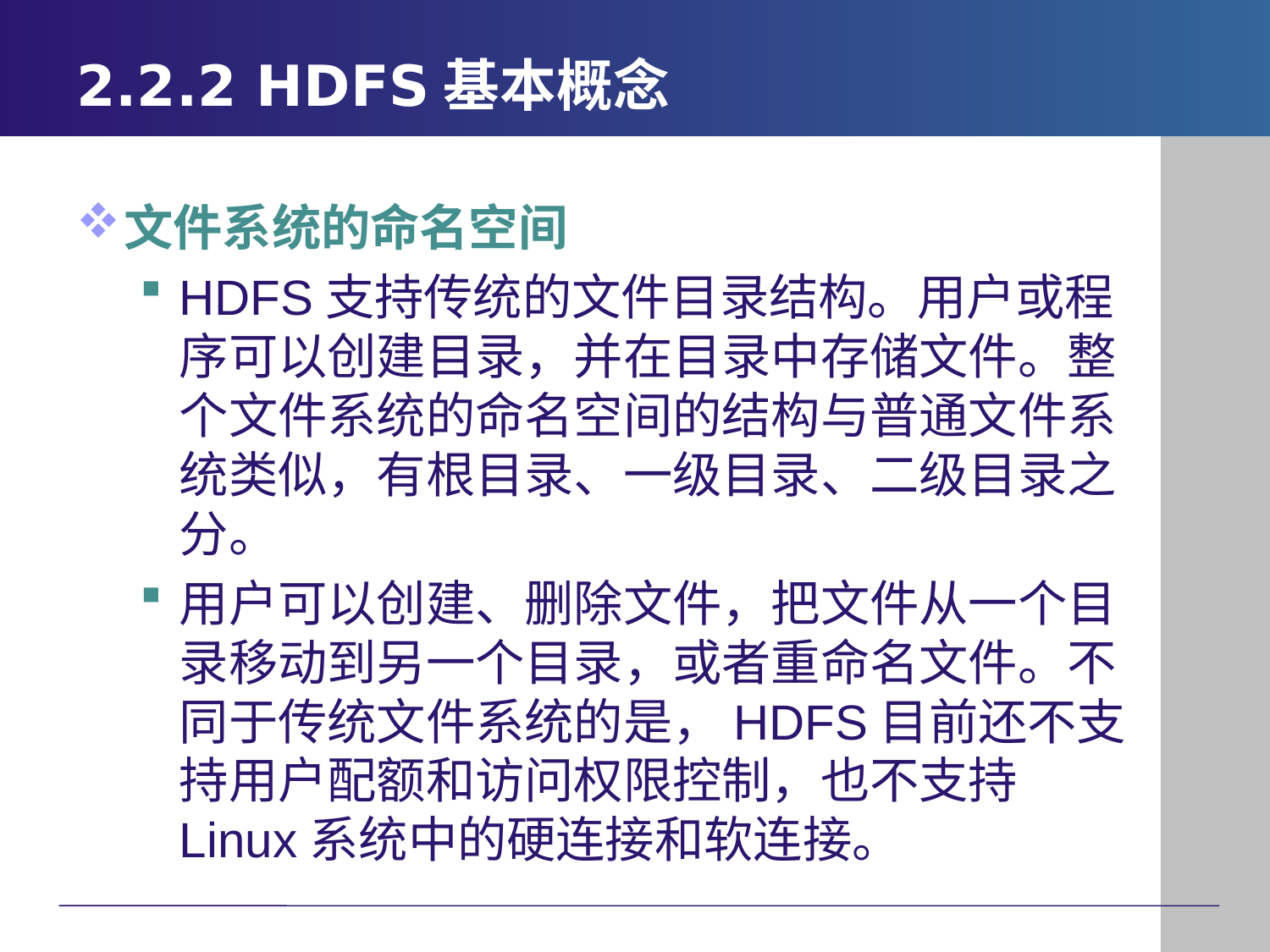

# 2.2.2 HDFS基本概念
文件系统的命名空间
HDFS支持传统的文件目录结构。用户或程序可以创建目录，并在目录中存储文件。整个文件系统的命名空间的结构与普通文件系统类似，有根目录、一级目录、二级目录之分。
用户可以创建、删除文件，把文件从一个目录移动到另一个目录，或者重命名文件。不同于传统文件系统的是，HDFS目前还不支持用户配额和访问权限控制，也不支持Linux系统中的硬连接和软连接。